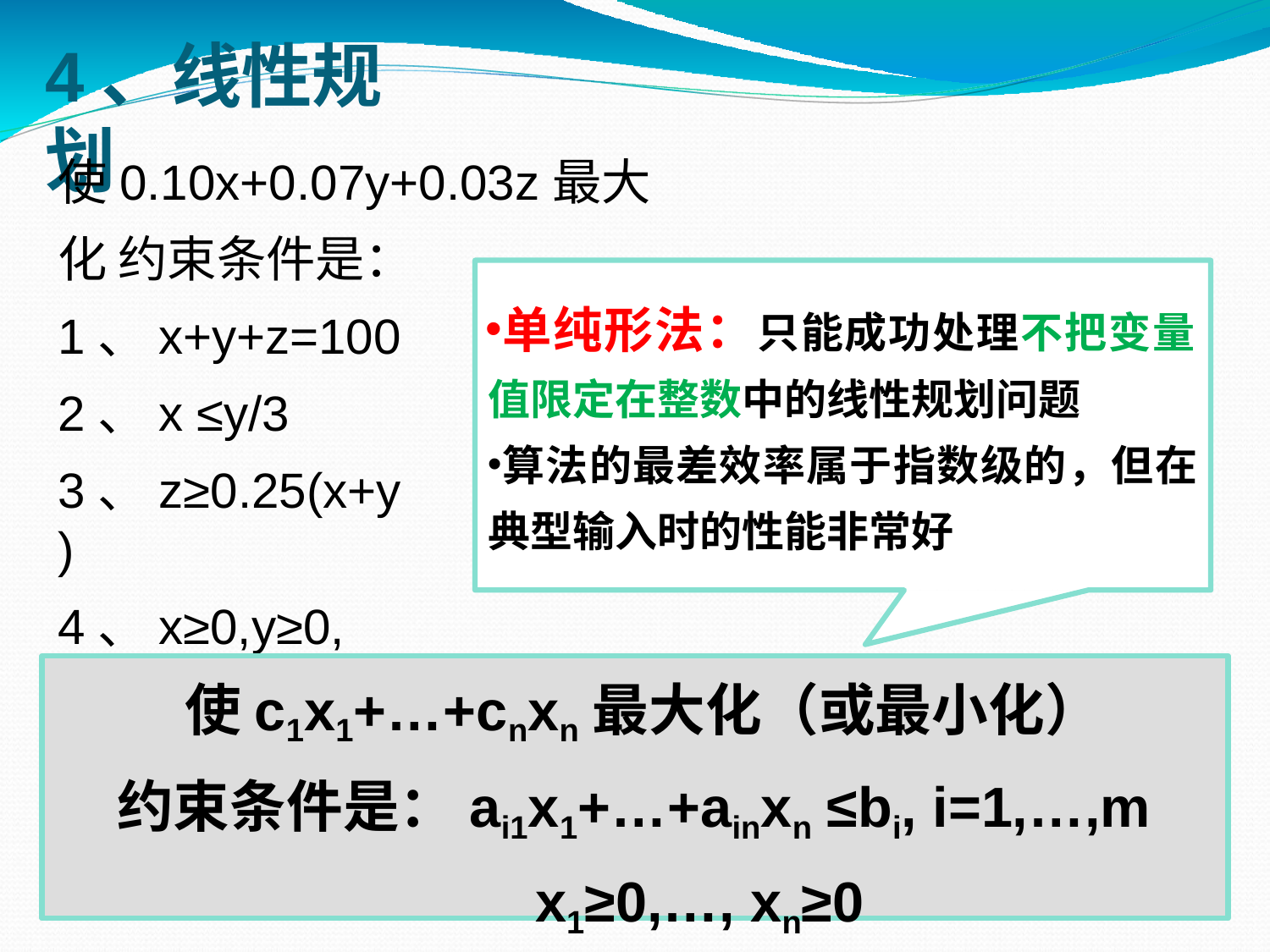

# 4、线性规划
使0.10x+0.07y+0.03z最大化 约束条件是：

单纯形法：只能成功处理不把变量 值限定在整数中的线性规划问题
算法的最差效率属于指数级的，但在
典型输入时的性能非常好
1、x+y+z=100
2、x ≤y/3
3、z≥0.25(x+y)
4、x≥0,y≥0, z≥0
使c1x1+…+cnxn最大化（或最小化）  约束条件是：ai1x1+…+ainxn ≤bi, i=1,…,m
x1≥0,…, xn≥0